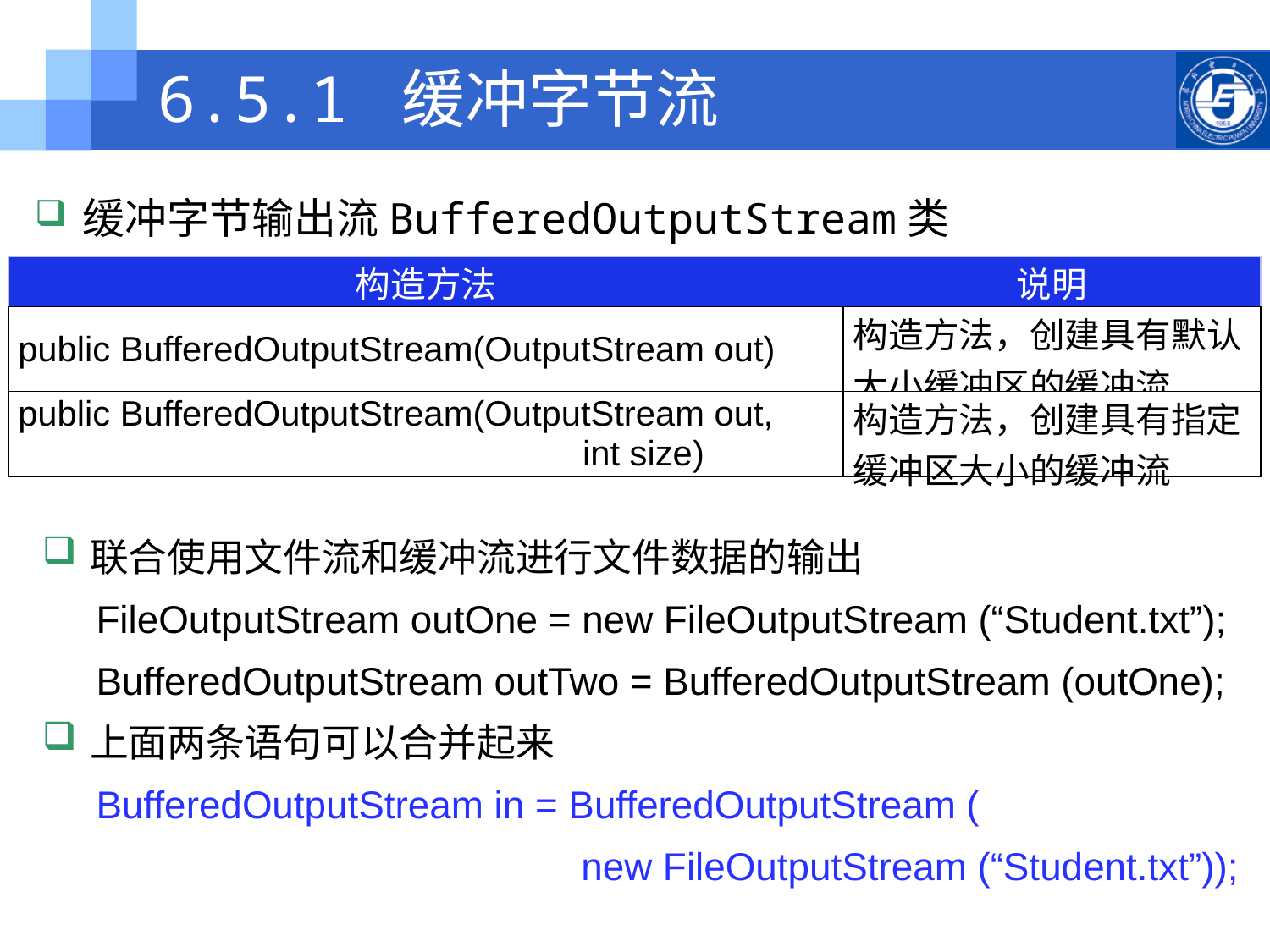

# 6.5.1 缓冲字节流
缓冲字节输出流BufferedOutputStream类
| 构造方法 | 说明 |
| --- | --- |
| public BufferedOutputStream(OutputStream out) | 构造方法，创建具有默认大小缓冲区的缓冲流 |
| public BufferedOutputStream(OutputStream out, int size) | 构造方法，创建具有指定缓冲区大小的缓冲流 |
联合使用文件流和缓冲流进行文件数据的输出
     FileOutputStream outOne = new FileOutputStream (“Student.txt”);
     BufferedOutputStream outTwo = BufferedOutputStream (outOne);
上面两条语句可以合并起来
     BufferedOutputStream in = BufferedOutputStream (
                                                  new FileOutputStream (“Student.txt”));